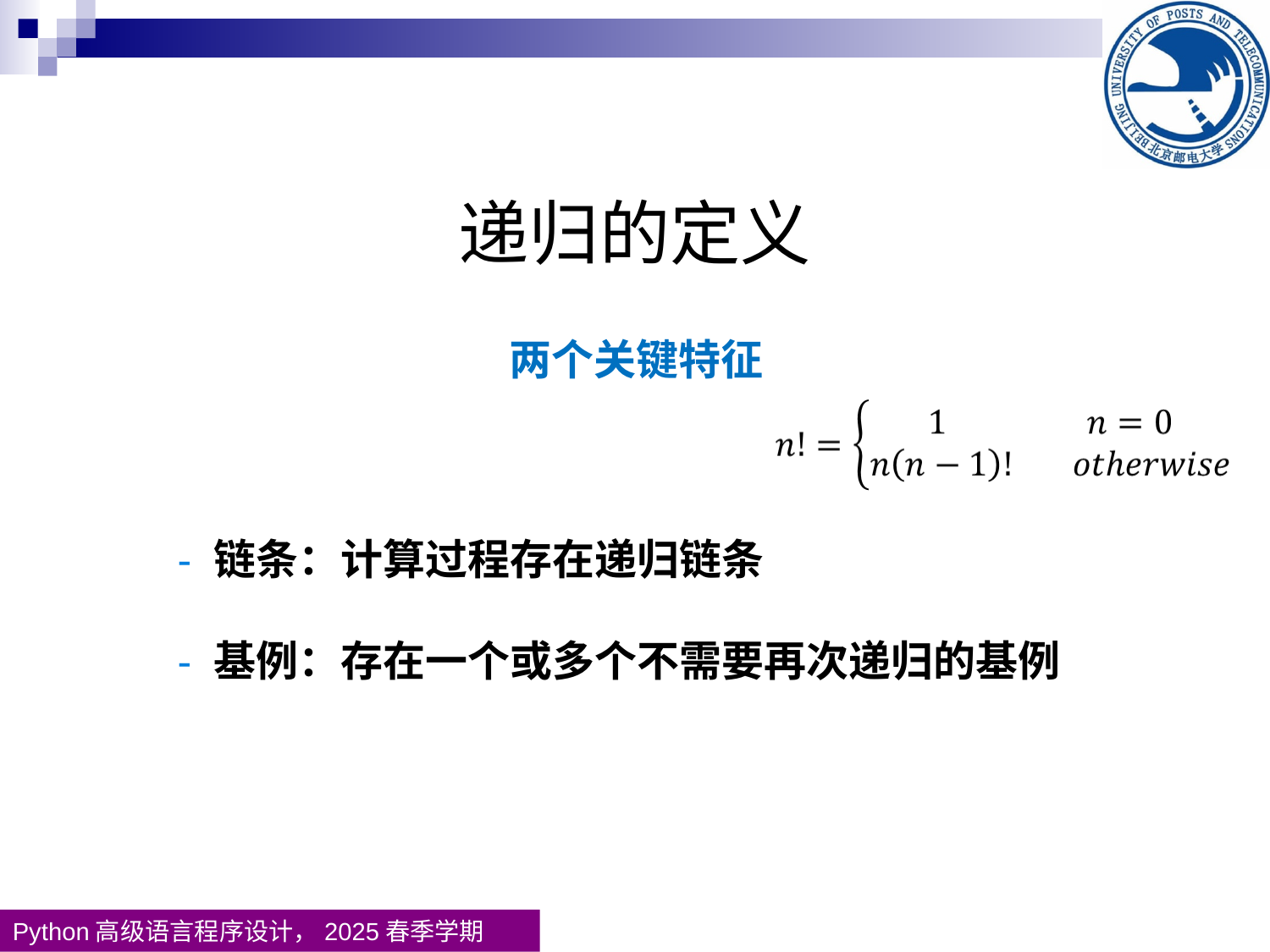

递归的定义
两个关键特征

- 链条：计算过程存在递归链条
- 基例：存在一个或多个不需要再次递归的基例